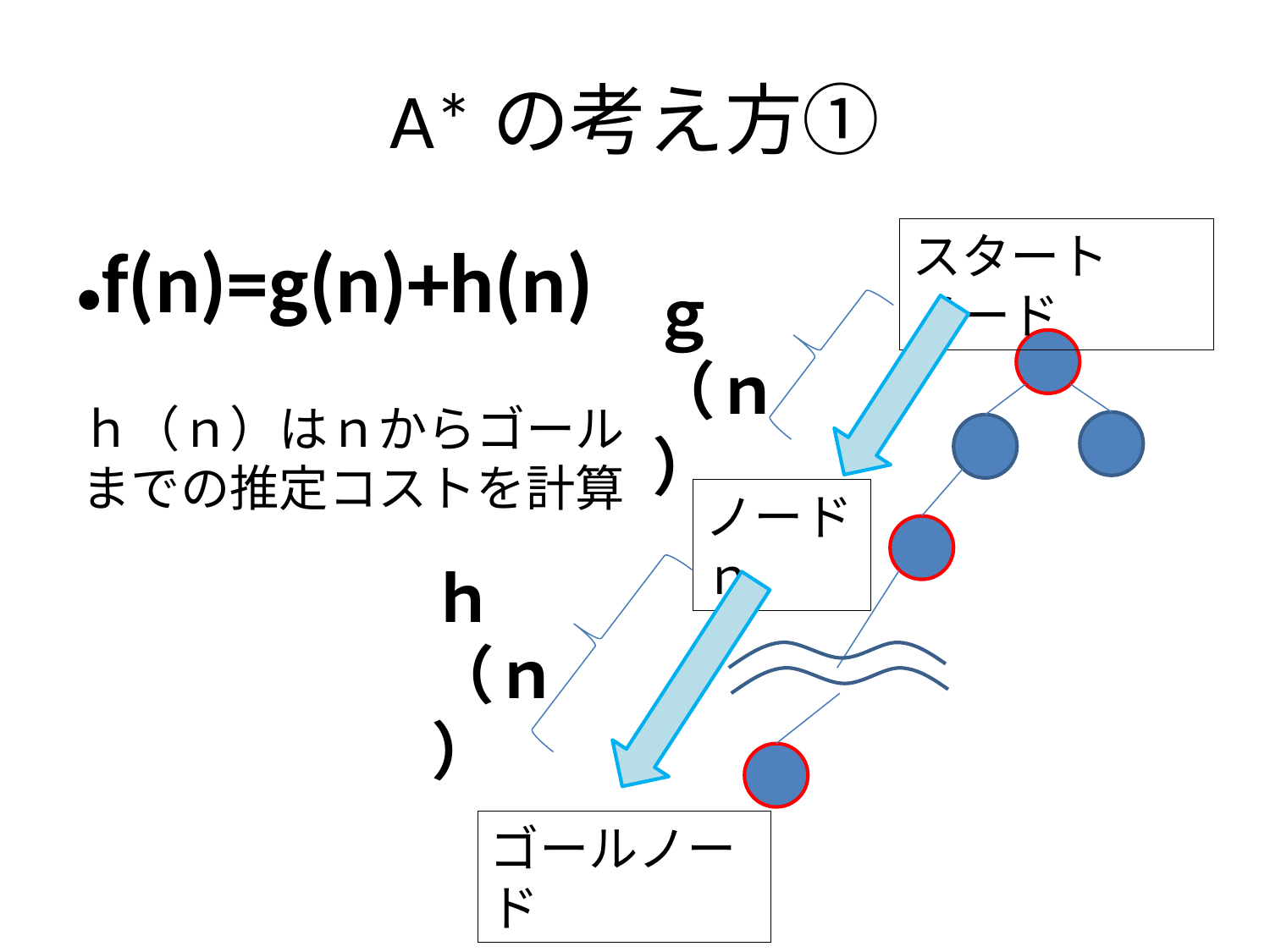

# A*の考え方①
スタートノード
●f(n)=g(n)+h(n)
ｇ（ｎ）

ｈ（ｎ）はｎからゴールまでの推定コストを計算

ノードｎ

ｈ（ｎ）

ゴールノード